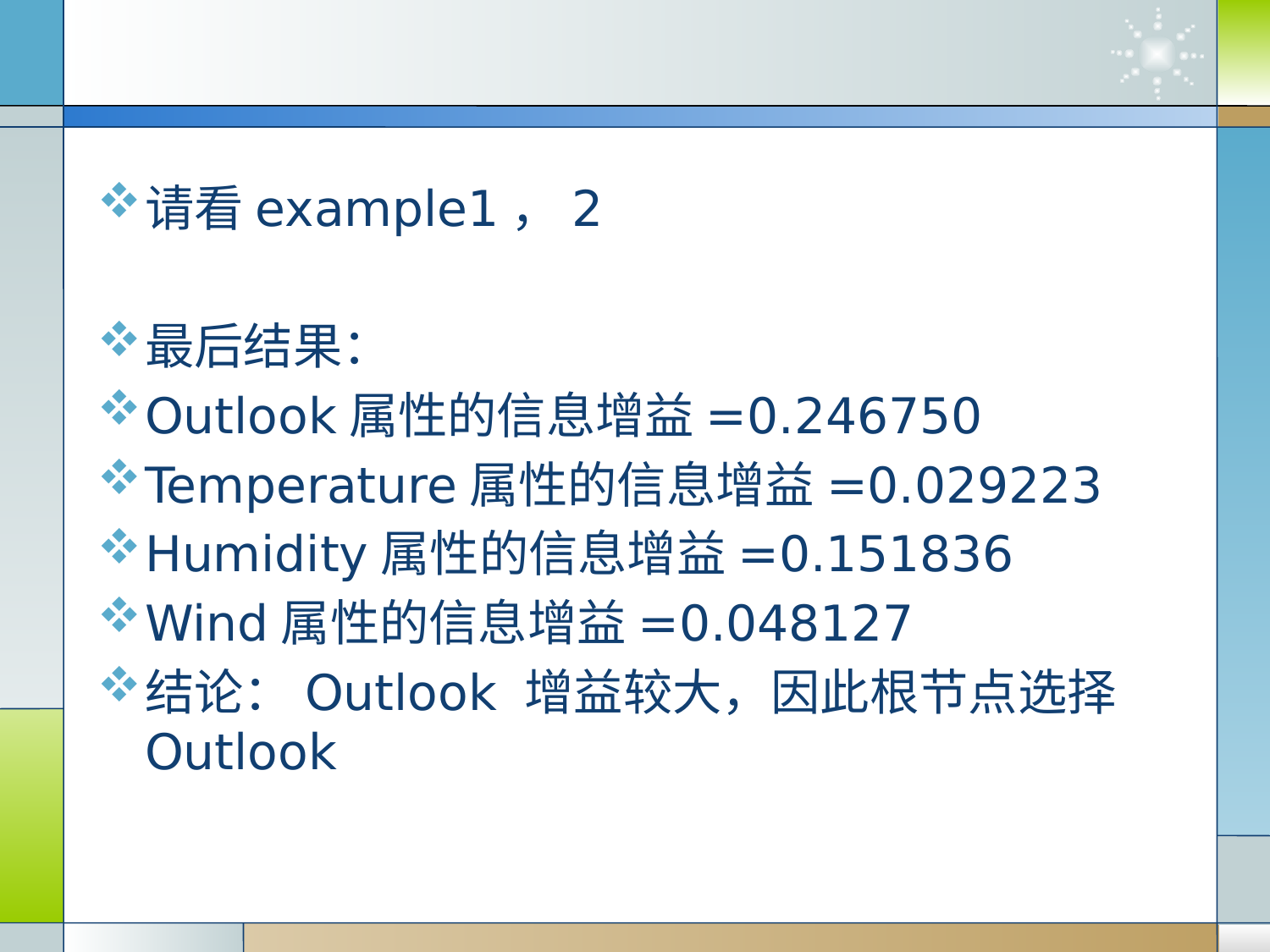

#
请看example1，2

最后结果：
Outlook属性的信息增益=0.246750
Temperature属性的信息增益=0.029223
Humidity属性的信息增益=0.151836
Wind属性的信息增益=0.048127
结论：Outlook 增益较大，因此根节点选择Outlook
6